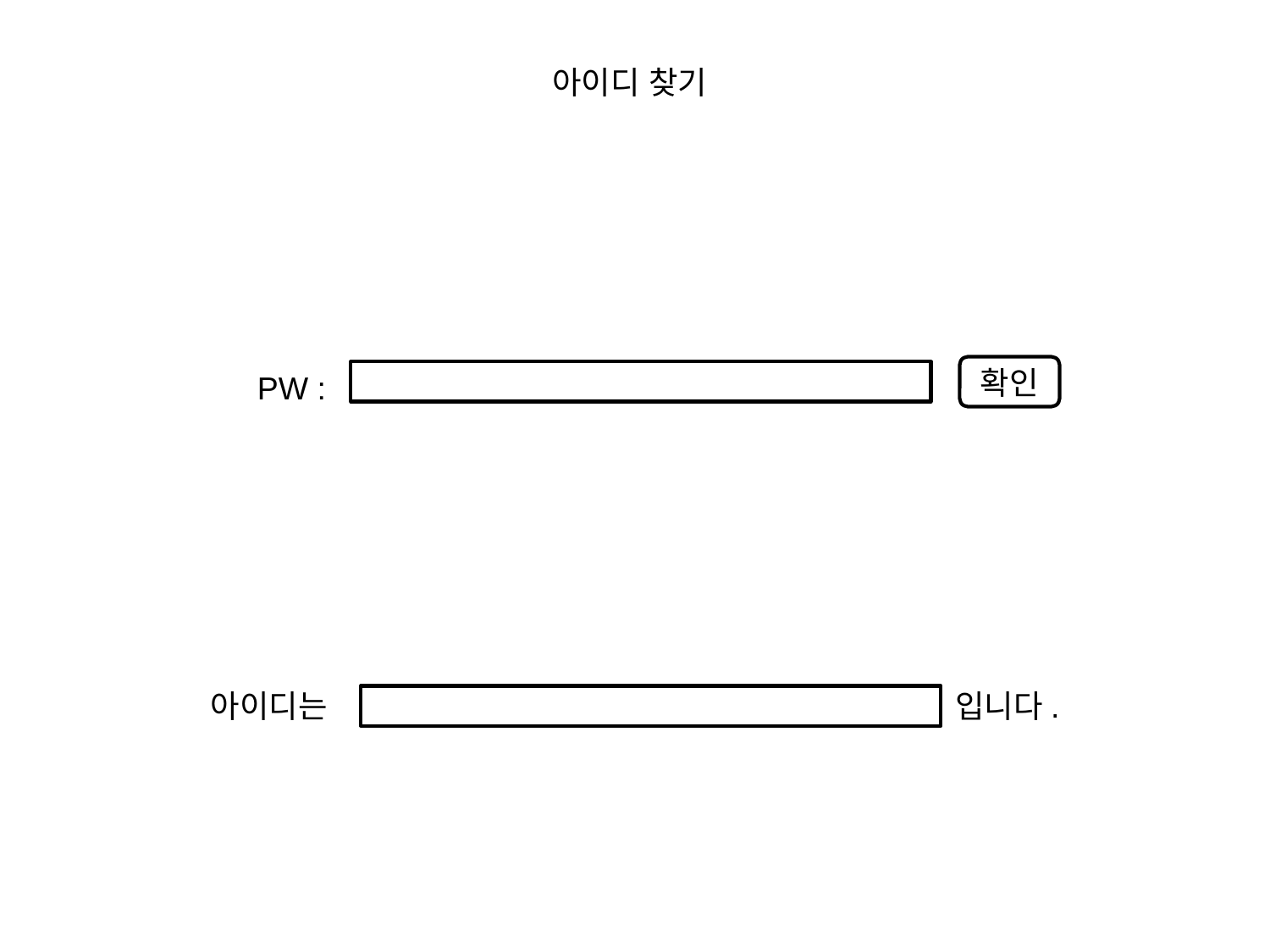

아이디 찾기
확인
PW :

입니다.
아이디는